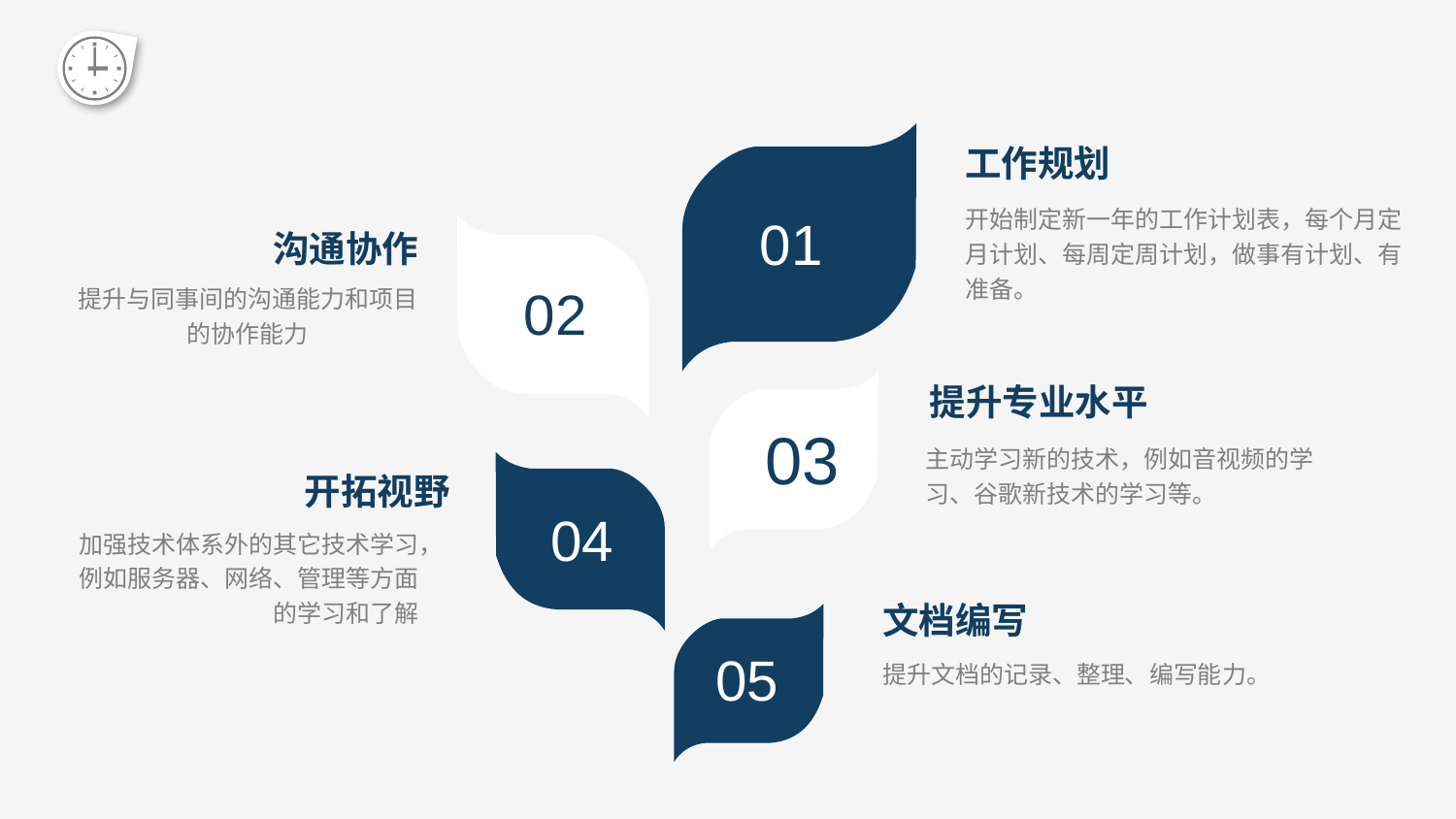

工作规划
开始制定新一年的工作计划表，每个月定月计划、每周定周计划，做事有计划、有准备。
01

沟通协作
提升与同事间的沟通能力和项目的协作能力
02

提升专业水平
03
主动学习新的技术，例如音视频的学习、谷歌新技术的学习等。

开拓视野
04
加强技术体系外的其它技术学习，例如服务器、网络、管理等方面的学习和了解
文档编写

05
提升文档的记录、整理、编写能力。